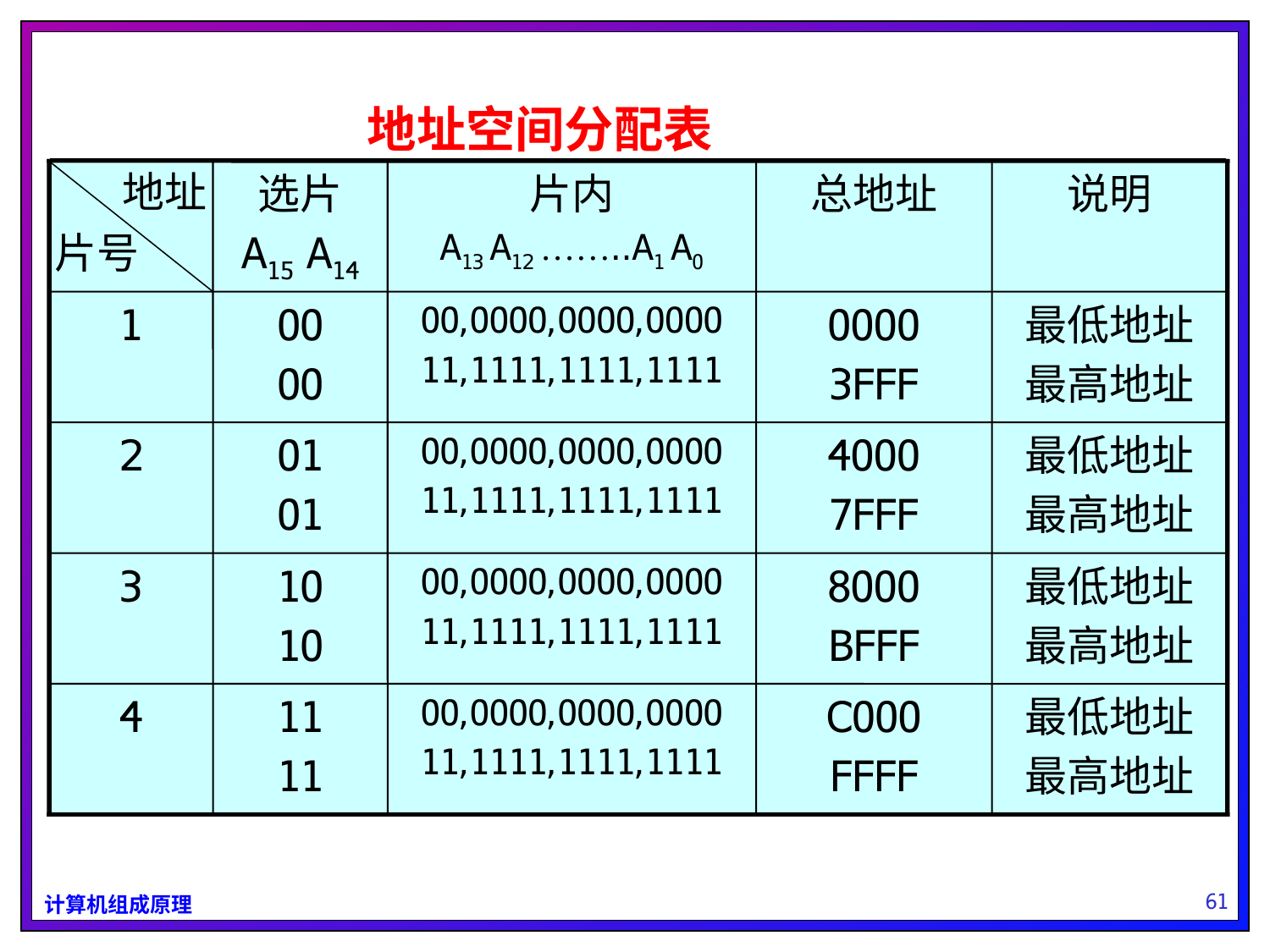

地址空间分配表

地址

选片
A15 A14

片内
A13 A12 ……..A1 A0

总地址

说明

片号
1

00
00
00,0000,0000,0000
11,1111,1111,1111
0000
3FFF
最低地址
最高地址
2

01
01
00,0000,0000,0000
11,1111,1111,1111
4000
7FFF
最低地址
最高地址
3

10
10
00,0000,0000,0000
11,1111,1111,1111
8000
BFFF
最低地址
最高地址
4

11
11
00,0000,0000,0000
11,1111,1111,1111
C000
FFFF
最低地址
最高地址